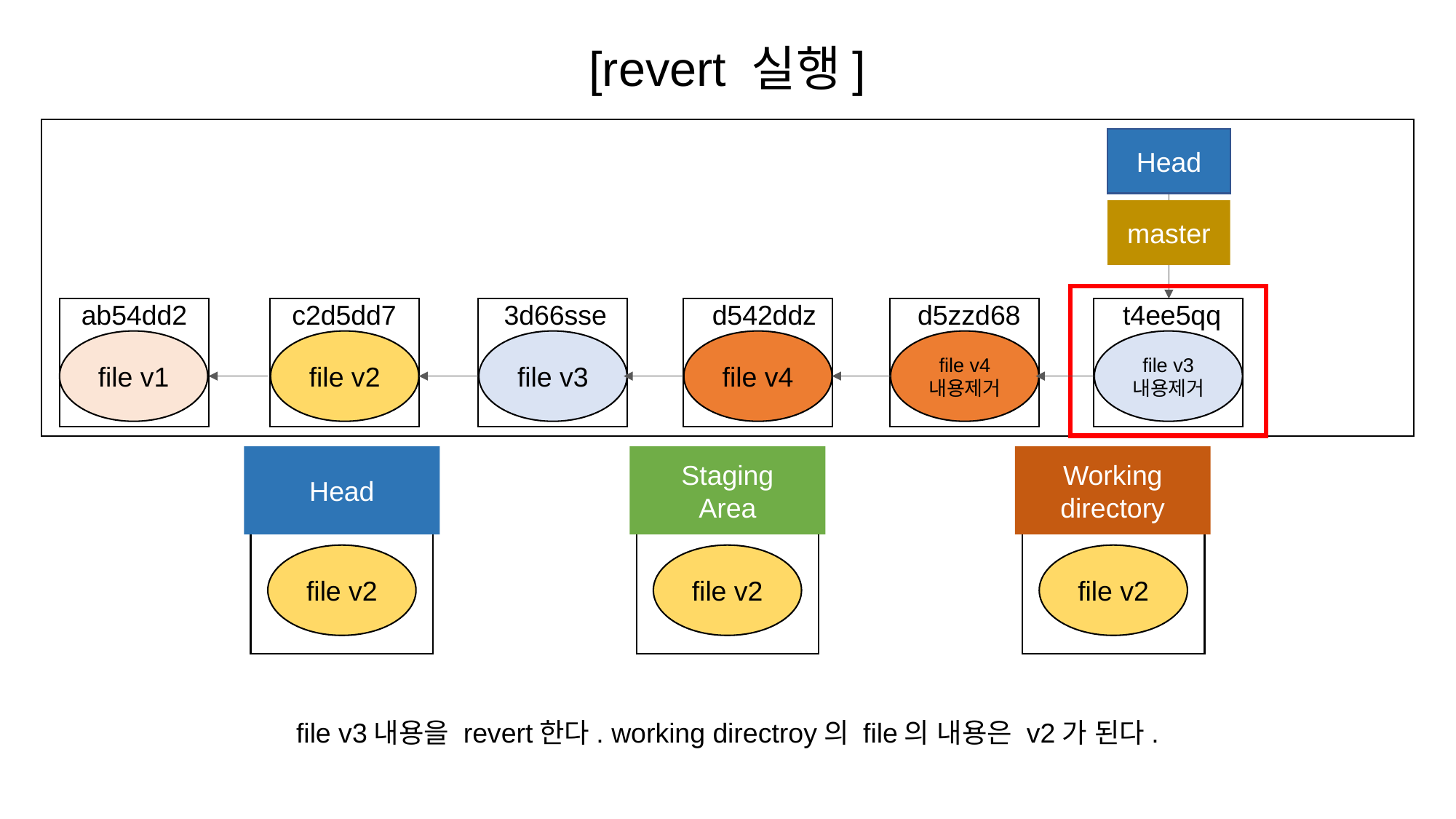

[revert 실행]

Head
master

ab54dd2

file v1
c2d5dd7
3d66sse
d542ddz
d5zzd68
t4ee5qq

file v2
file v3
file v4
file v4
내용제거
file v3
내용제거
Head
Staging
Area
Working
directory

file v2
file v2
file v2
file v3내용을 revert한다. working directroy의 file의 내용은 v2가 된다.